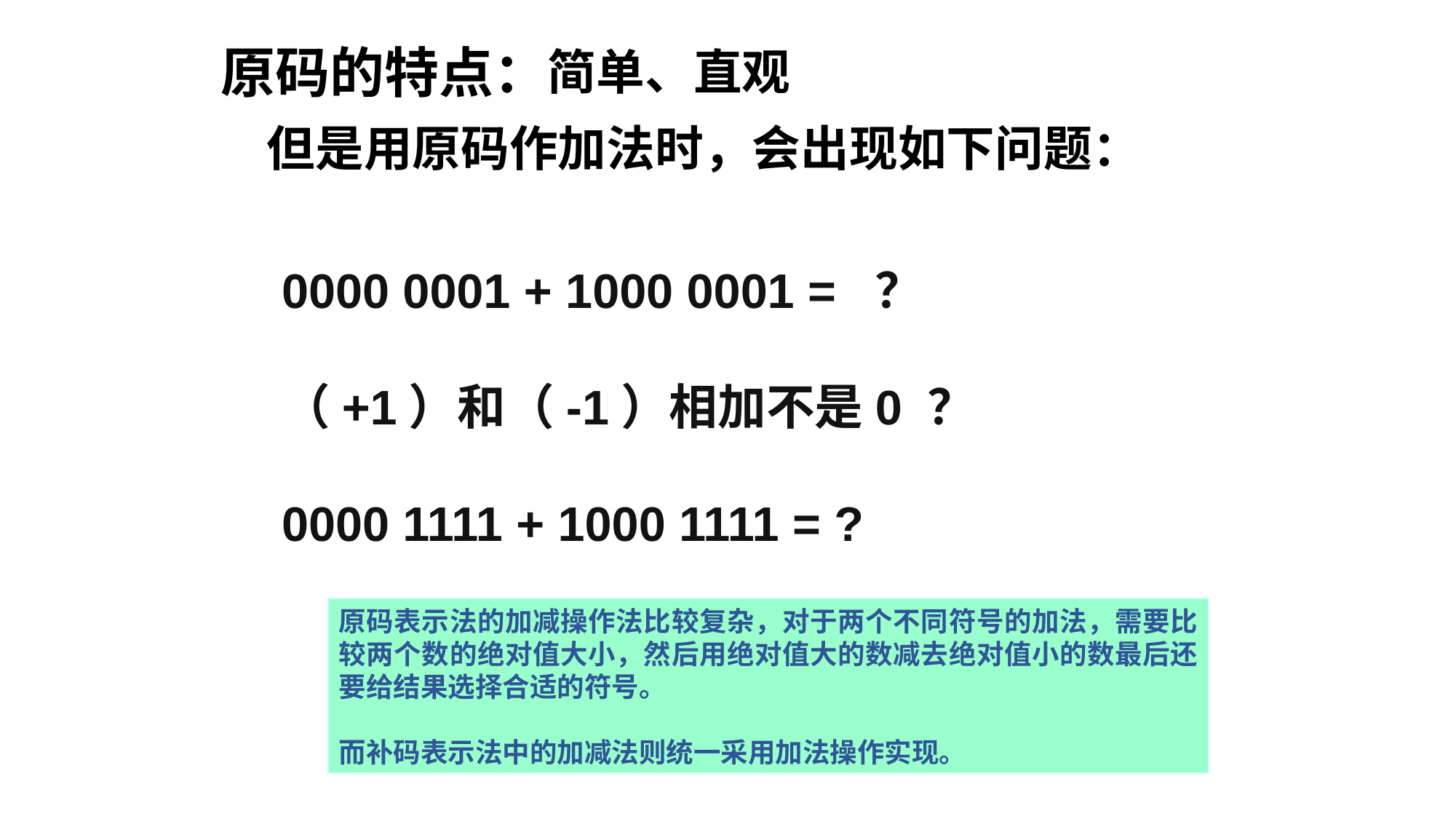

原码的特点：
简单、直观
但是用原码作加法时，会出现如下问题：
0000 0001 + 1000 0001 =  ？

（+1）和（-1）相加不是0 ？

0000 1111 + 1000 1111 = ?

原码表示法的加减操作法比较复杂，对于两个不同符号的加法，需要比较两个数的绝对值大小，然后用绝对值大的数减去绝对值小的数最后还要给结果选择合适的符号。

而补码表示法中的加减法则统一采用加法操作实现。